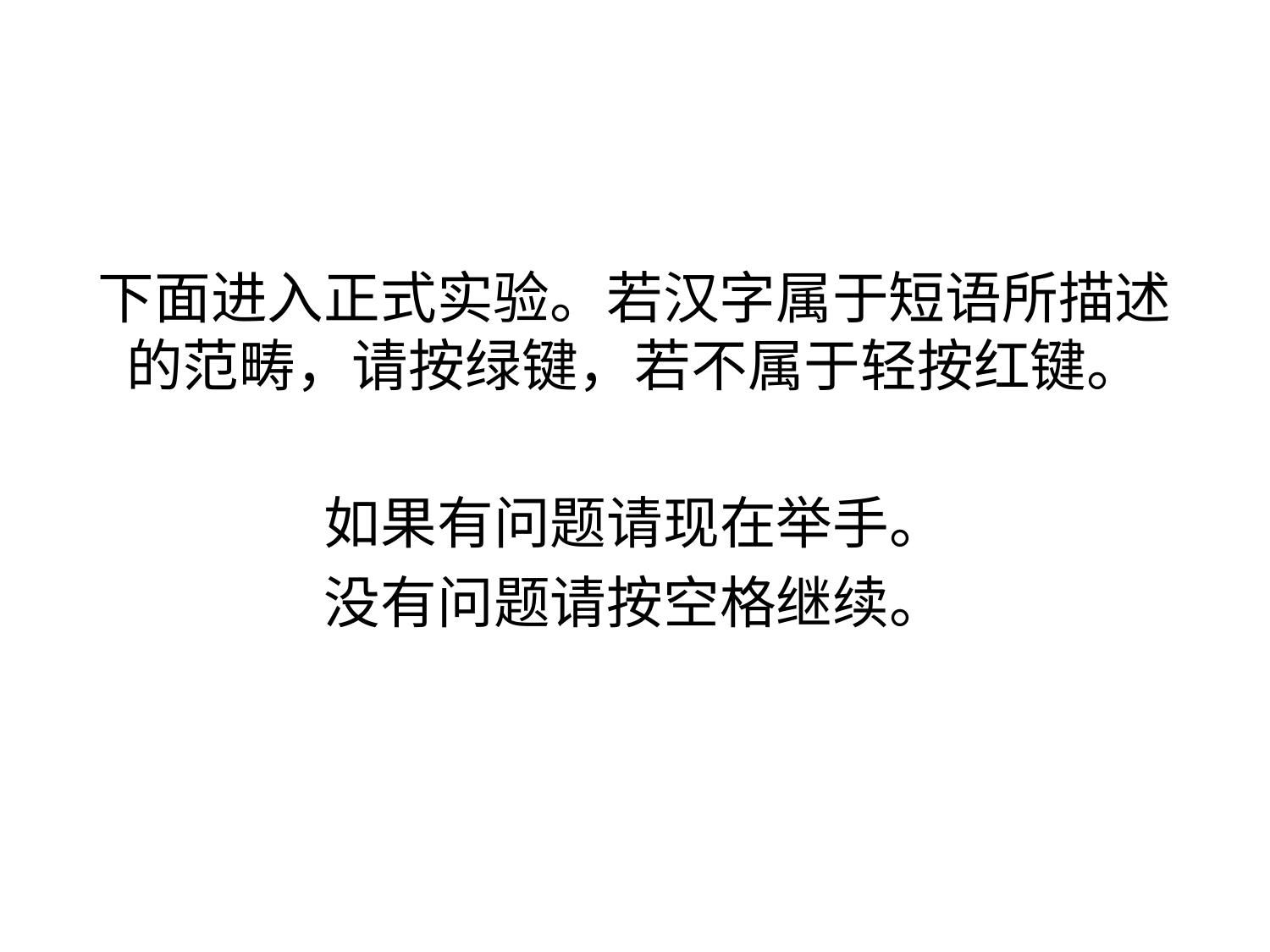

下面进入正式实验。若汉字属于短语所描述的范畴，请按绿键，若不属于轻按红键。

如果有问题请现在举手。
没有问题请按空格继续。